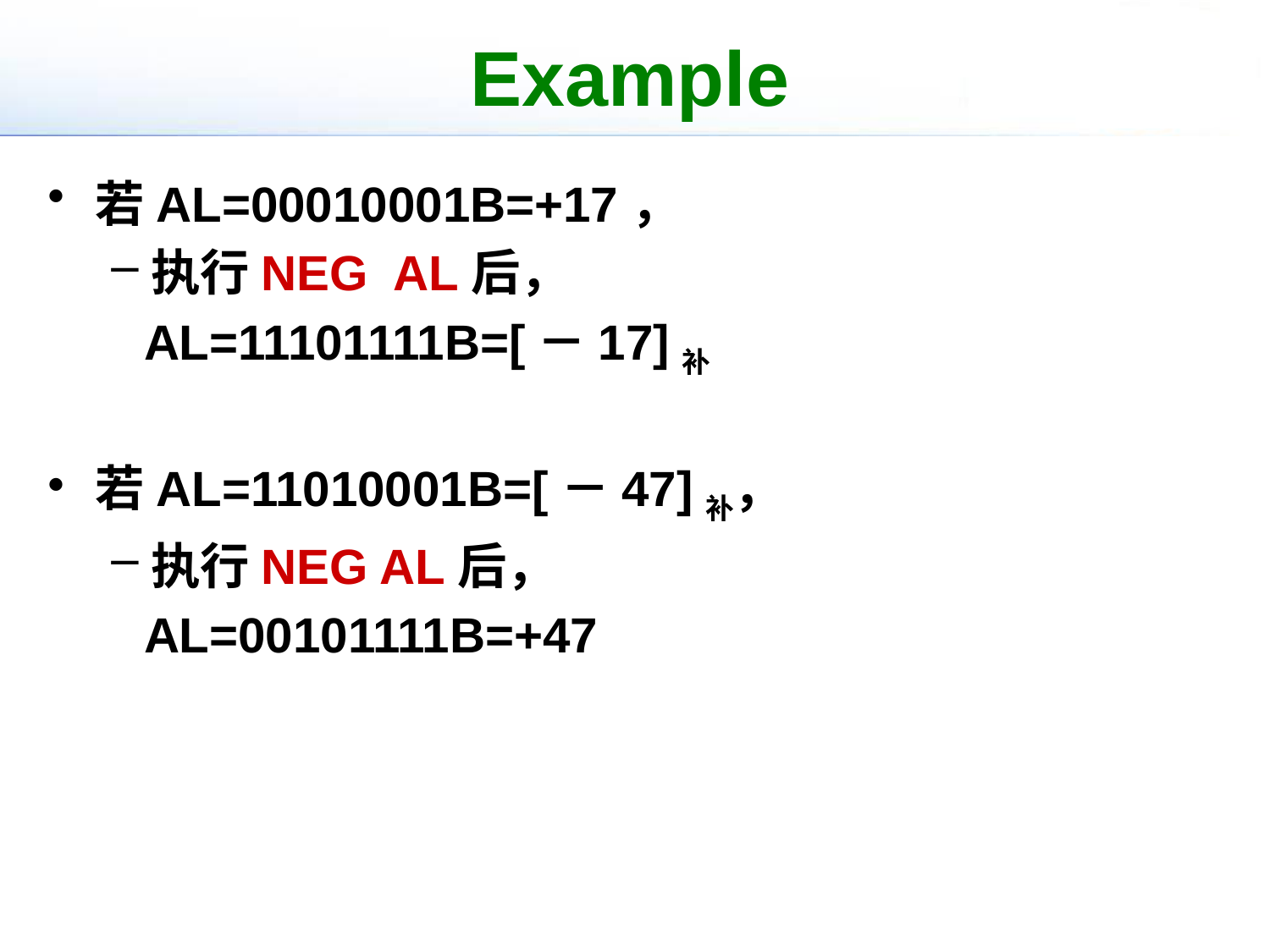

# Example
若AL=00010001B=+17，
执行NEG  AL后，
       AL=11101111B=[－17]补

若AL=11010001B=[－47]补，
执行NEG AL后，
       AL=00101111B=+47